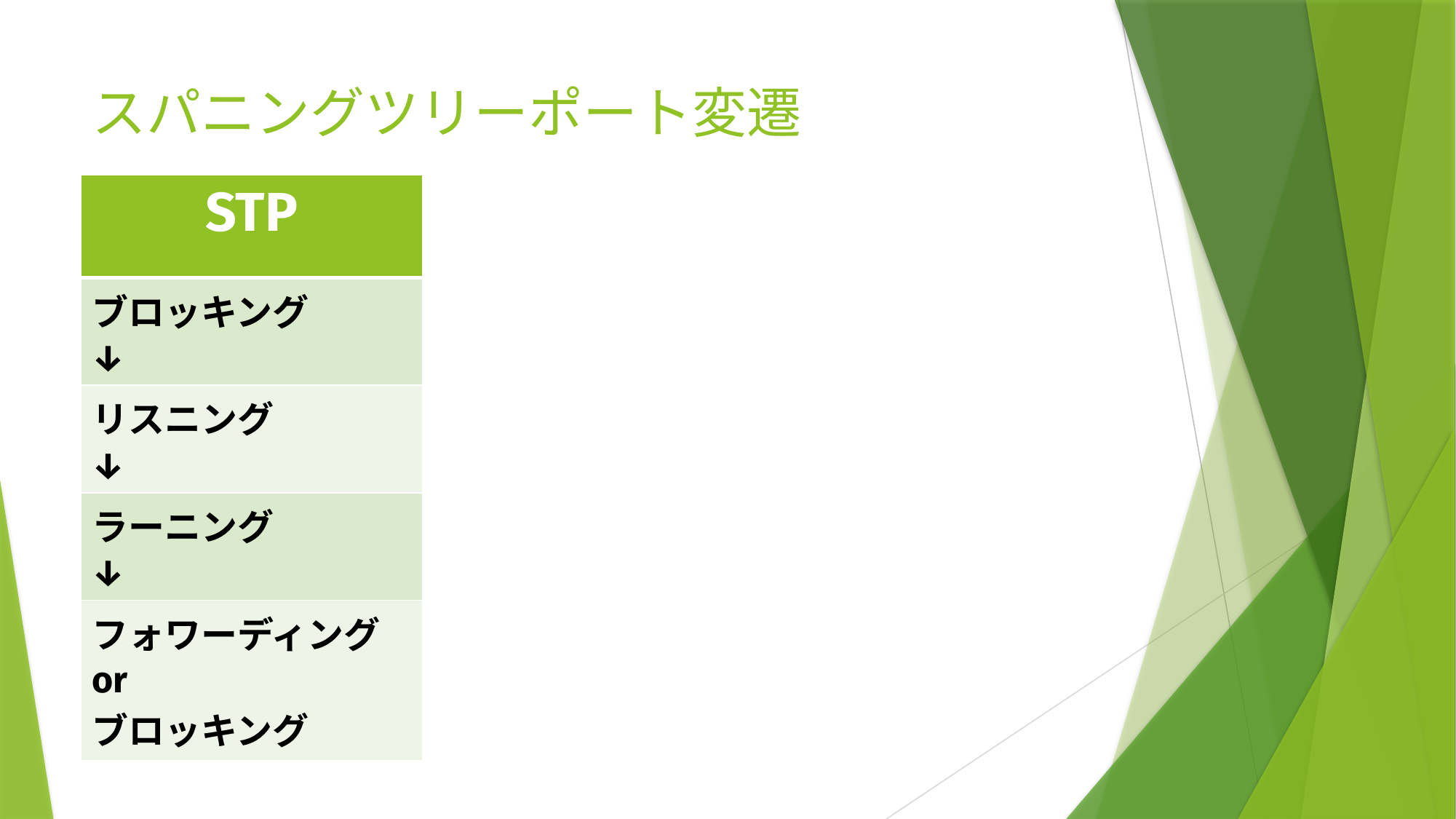

# スパニングツリーポート変遷
| STP |
| --- |
| ブロッキング ↓ |
| リスニング ↓ |
| ラーニング ↓ |
| フォワーディング or ブロッキング |